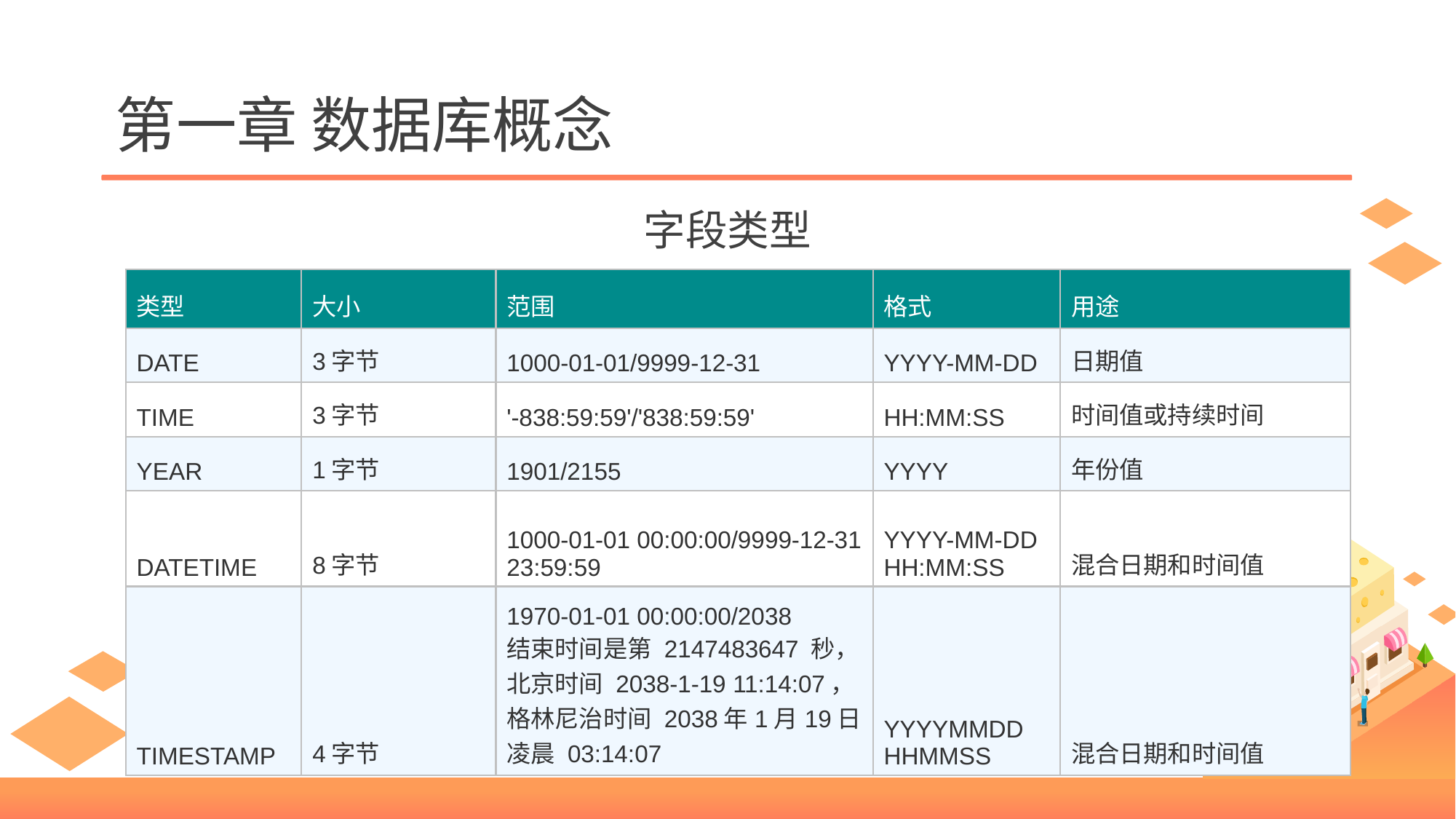

# 第一章 数据库概念
字段类型

| 类型 | 大小 | 范围 | 格式 | 用途 |
| --- | --- | --- | --- | --- |
| DATE | 3字节 | 1000-01-01/9999-12-31 | YYYY-MM-DD | 日期值 |
| TIME | 3字节 | '-838:59:59'/'838:59:59' | HH:MM:SS | 时间值或持续时间 |
| YEAR | 1字节 | 1901/2155 | YYYY | 年份值 |
| DATETIME | 8字节 | 1000-01-01 00:00:00/9999-12-31 23:59:59 | YYYY-MM-DD HH:MM:SS | 混合日期和时间值 |
| TIMESTAMP | 4字节 | 1970-01-01 00:00:00/2038 结束时间是第 2147483647 秒，北京时间 2038-1-19 11:14:07，格林尼治时间 2038年1月19日 凌晨 03:14:07 | YYYYMMDD HHMMSS | 混合日期和时间值 |